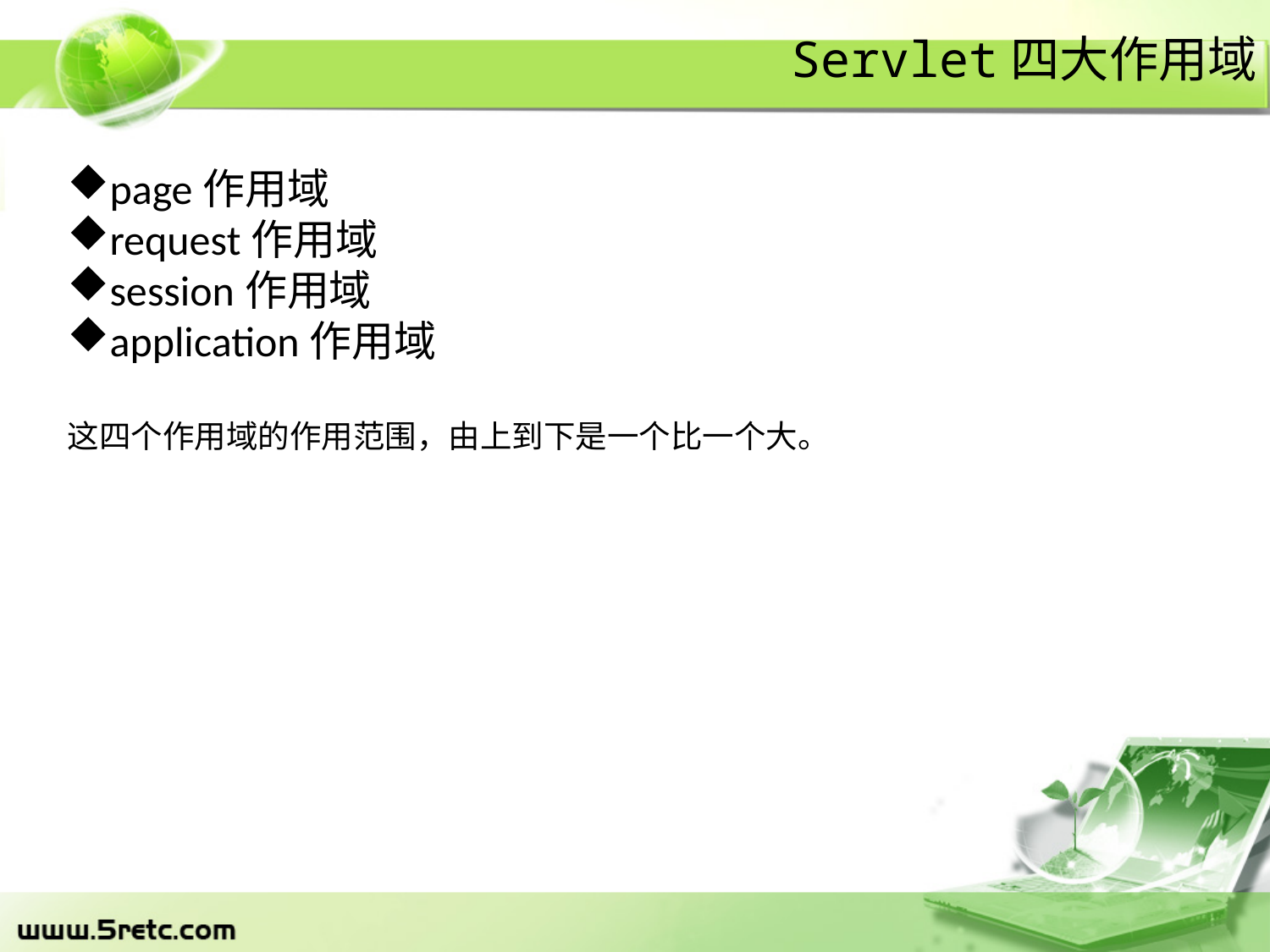

# Servlet四大作用域
page作用域
request作用域
session作用域
application作用域

这四个作用域的作用范围，由上到下是一个比一个大。